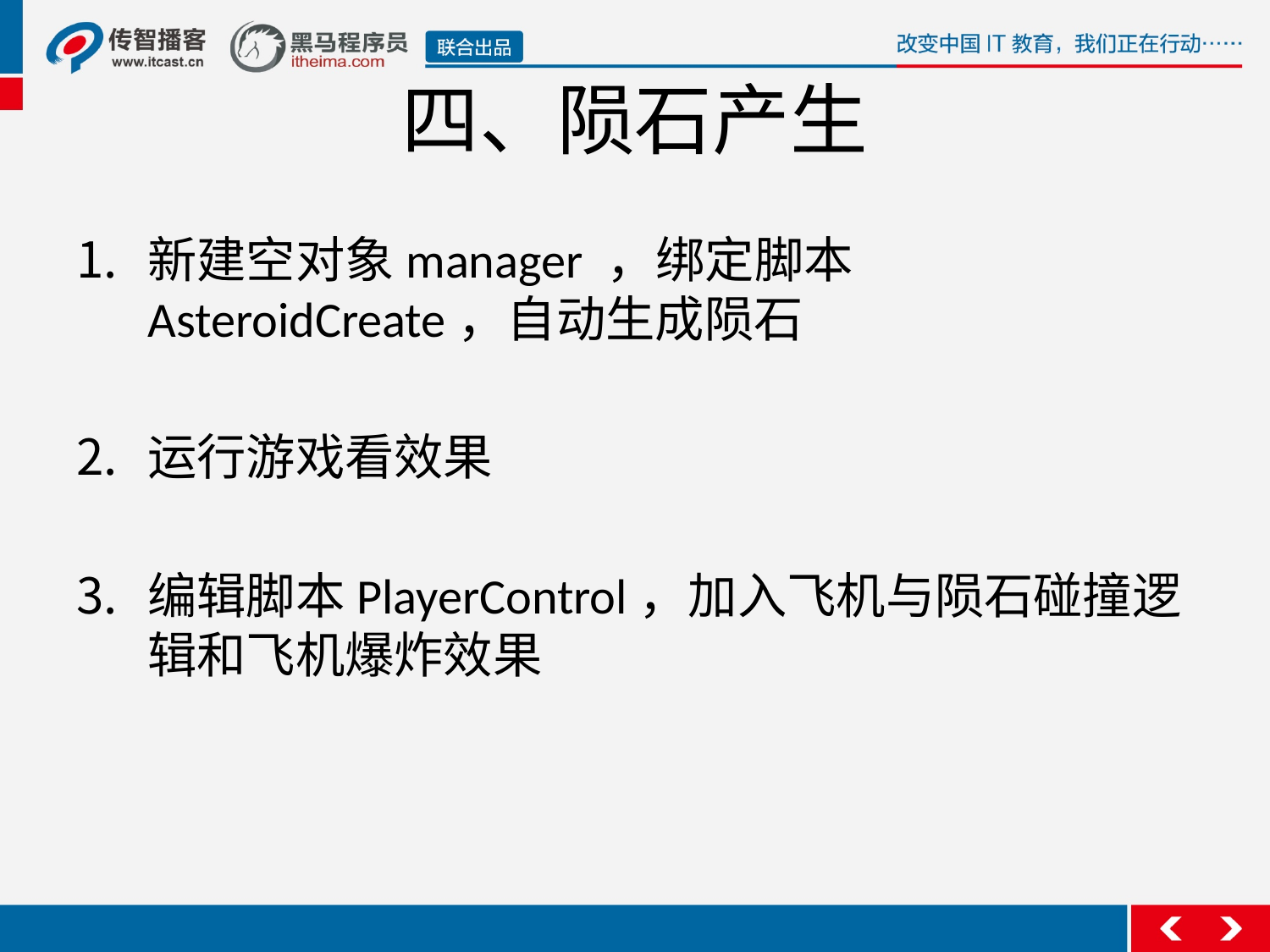

# 四、陨石产生
新建空对象manager ，绑定脚本 AsteroidCreate，自动生成陨石

运行游戏看效果

编辑脚本PlayerControl，加入飞机与陨石碰撞逻辑和飞机爆炸效果